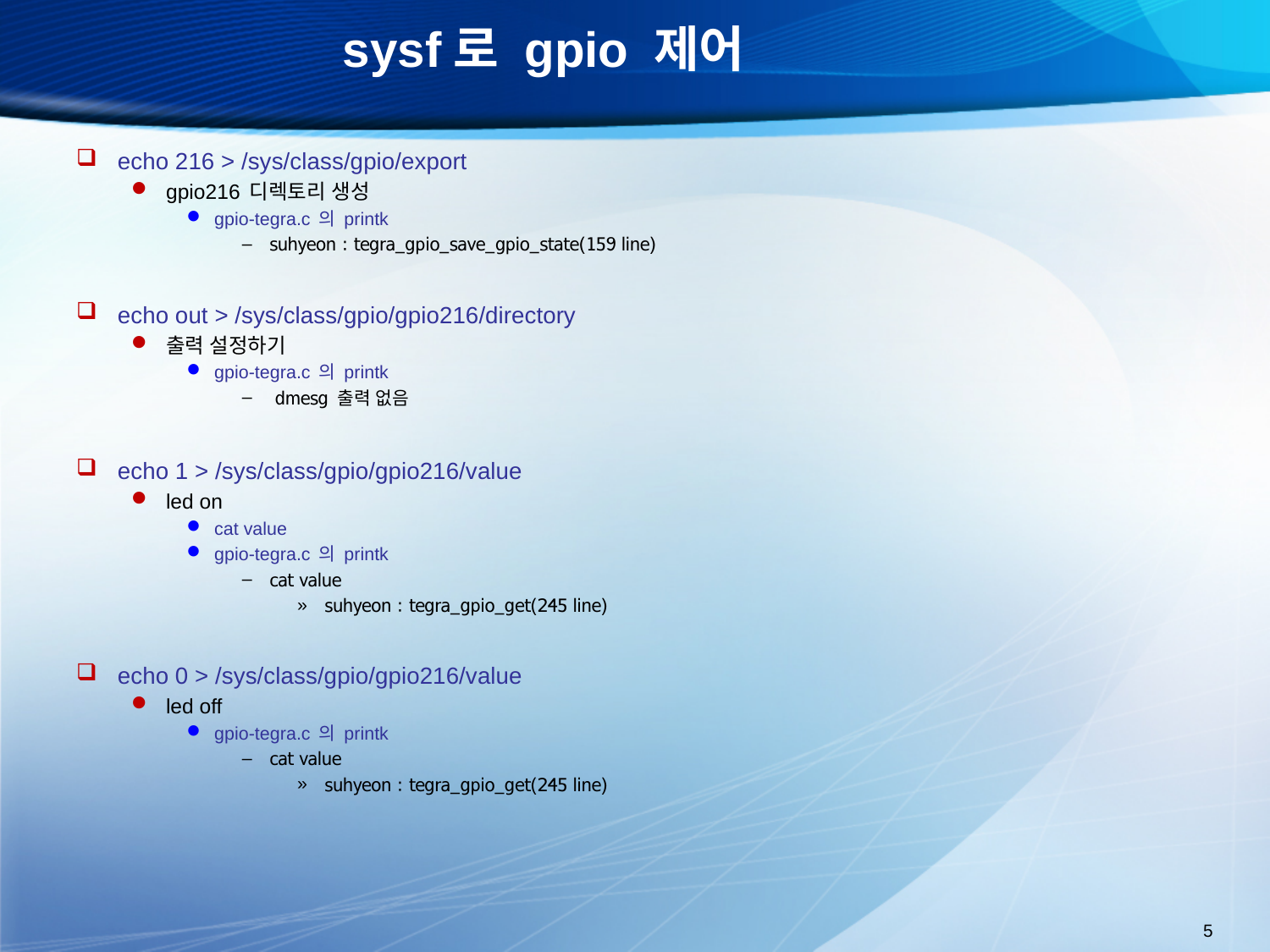

# sysf로 gpio 제어
echo 216 > /sys/class/gpio/export
gpio216 디렉토리 생성
gpio-tegra.c 의 printk
suhyeon : tegra_gpio_save_gpio_state(159 line)

echo out > /sys/class/gpio/gpio216/directory
출력 설정하기
gpio-tegra.c 의 printk
 dmesg 출력 없음

echo 1 > /sys/class/gpio/gpio216/value
led on
cat value
gpio-tegra.c 의 printk
cat value
suhyeon : tegra_gpio_get(245 line)

echo 0 > /sys/class/gpio/gpio216/value
led off
gpio-tegra.c 의 printk
cat value
suhyeon : tegra_gpio_get(245 line)